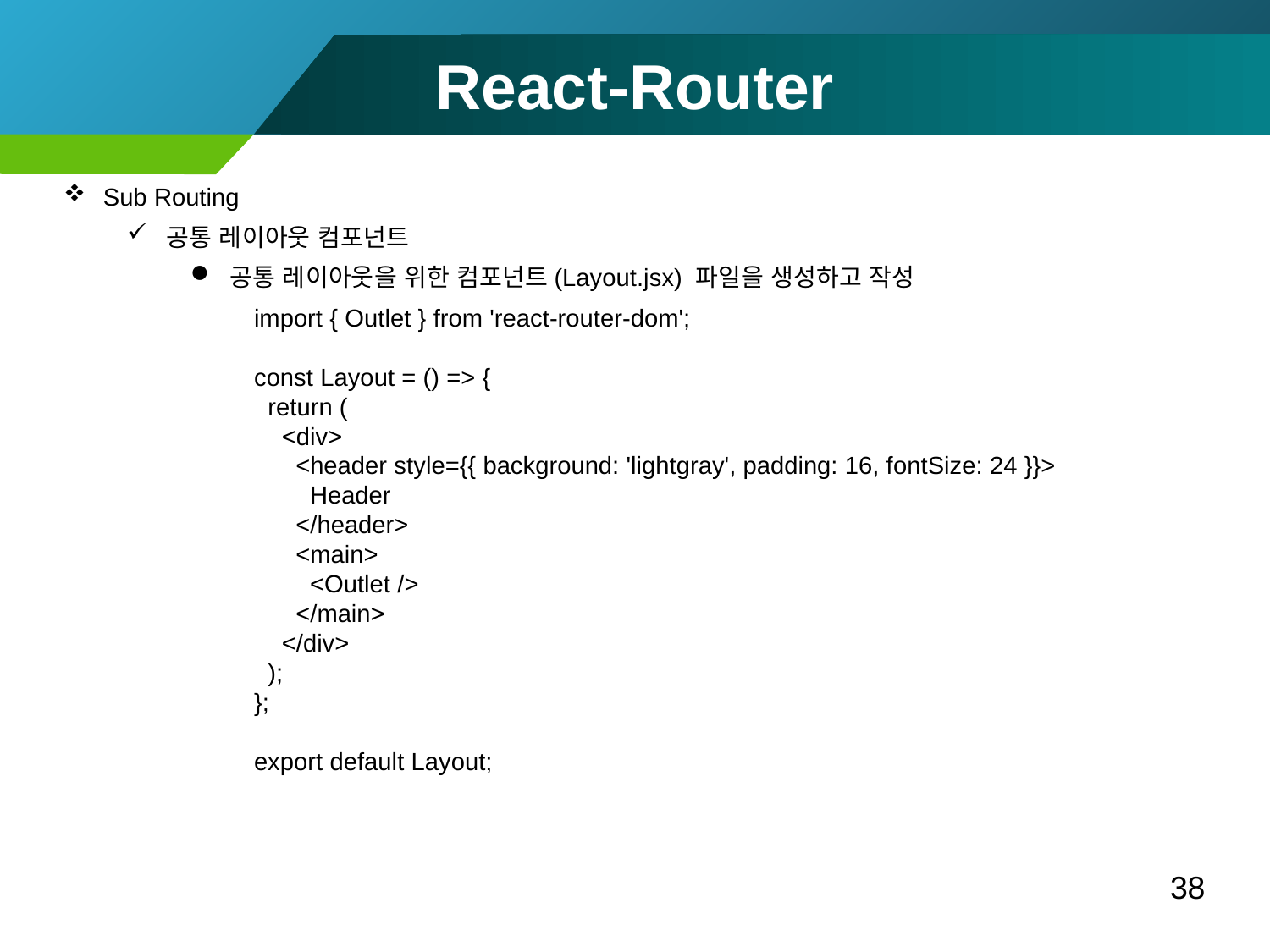

React-Router
Sub Routing
공통 레이아웃 컴포넌트
공통 레이아웃을 위한 컴포넌트(Layout.jsx) 파일을 생성하고 작성
import { Outlet } from 'react-router-dom';

const Layout = () => {
  return (
    <div>
      <header style={{ background: 'lightgray', padding: 16, fontSize: 24 }}>
        Header
      </header>
      <main>
        <Outlet />
      </main>
    </div>
  );
};

export default Layout;
38